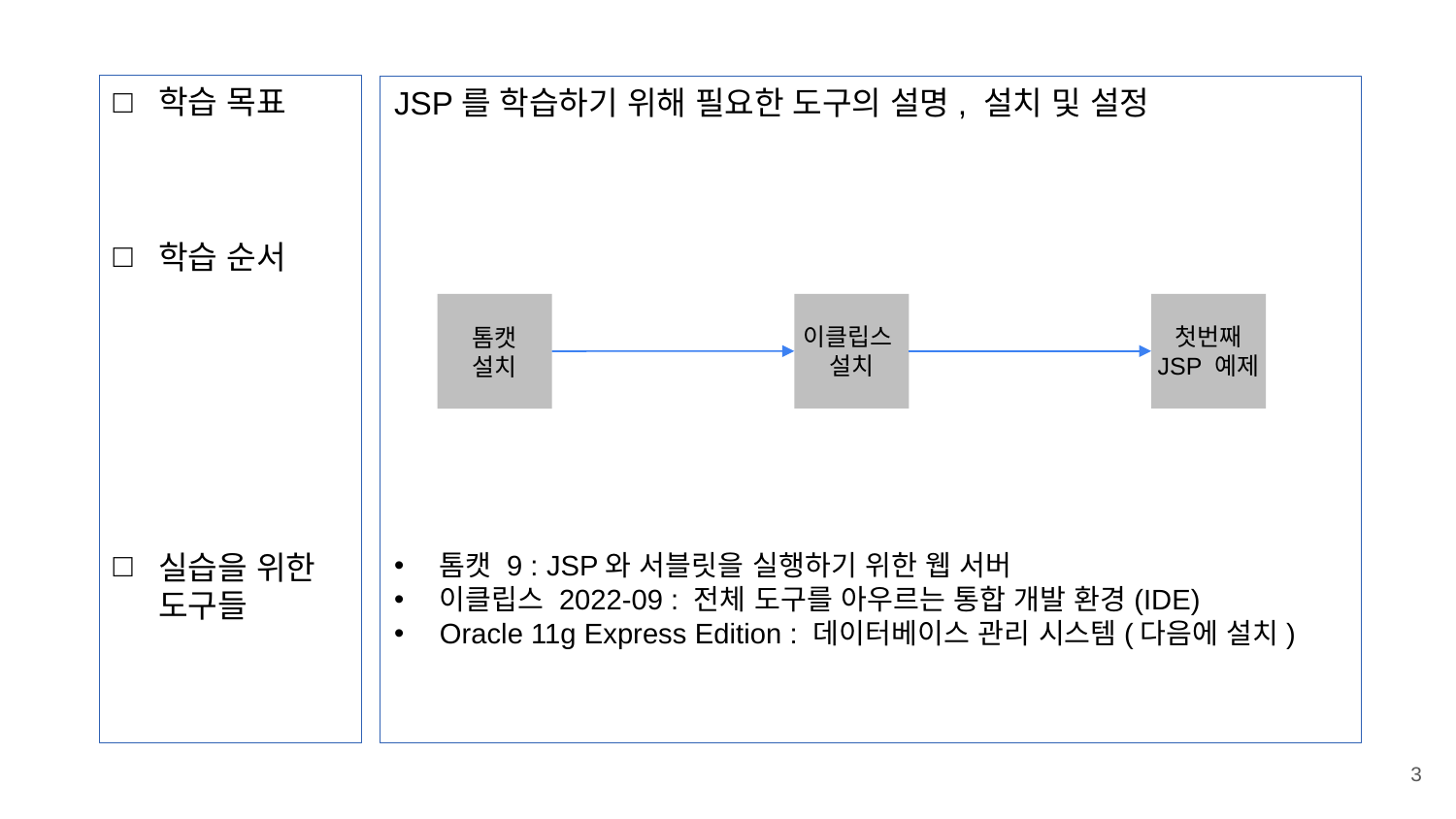

학습 목표

학습 순서

실습을 위한
도구들
JSP를 학습하기 위해 필요한 도구의 설명, 설치 및 설정

톰캣 9 : JSP와 서블릿을 실행하기 위한 웹 서버
이클립스 2022-09 : 전체 도구를 아우르는 통합 개발 환경(IDE)
Oracle 11g Express Edition : 데이터베이스 관리 시스템(다음에 설치)
이클립스
설치
첫번째
JSP 예제
톰캣 설치
3